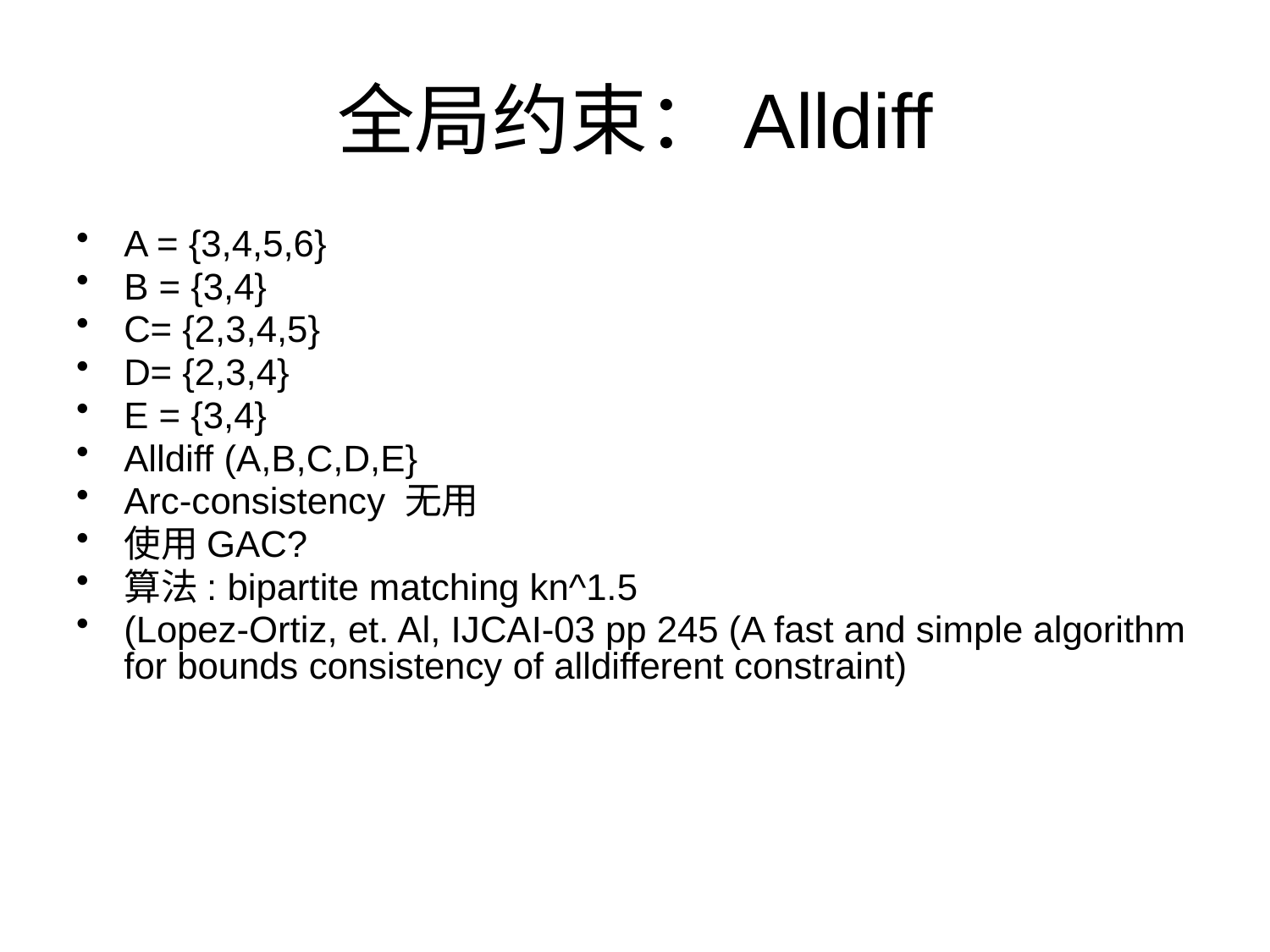

# 全局约束：Alldiff
A = {3,4,5,6}
B = {3,4}
C= {2,3,4,5}
D= {2,3,4}
E = {3,4}
Alldiff (A,B,C,D,E}
Arc-consistency 无用
使用GAC?
算法: bipartite matching kn^1.5
(Lopez-Ortiz, et. Al, IJCAI-03 pp 245 (A fast and simple algorithm for bounds consistency of alldifferent constraint)